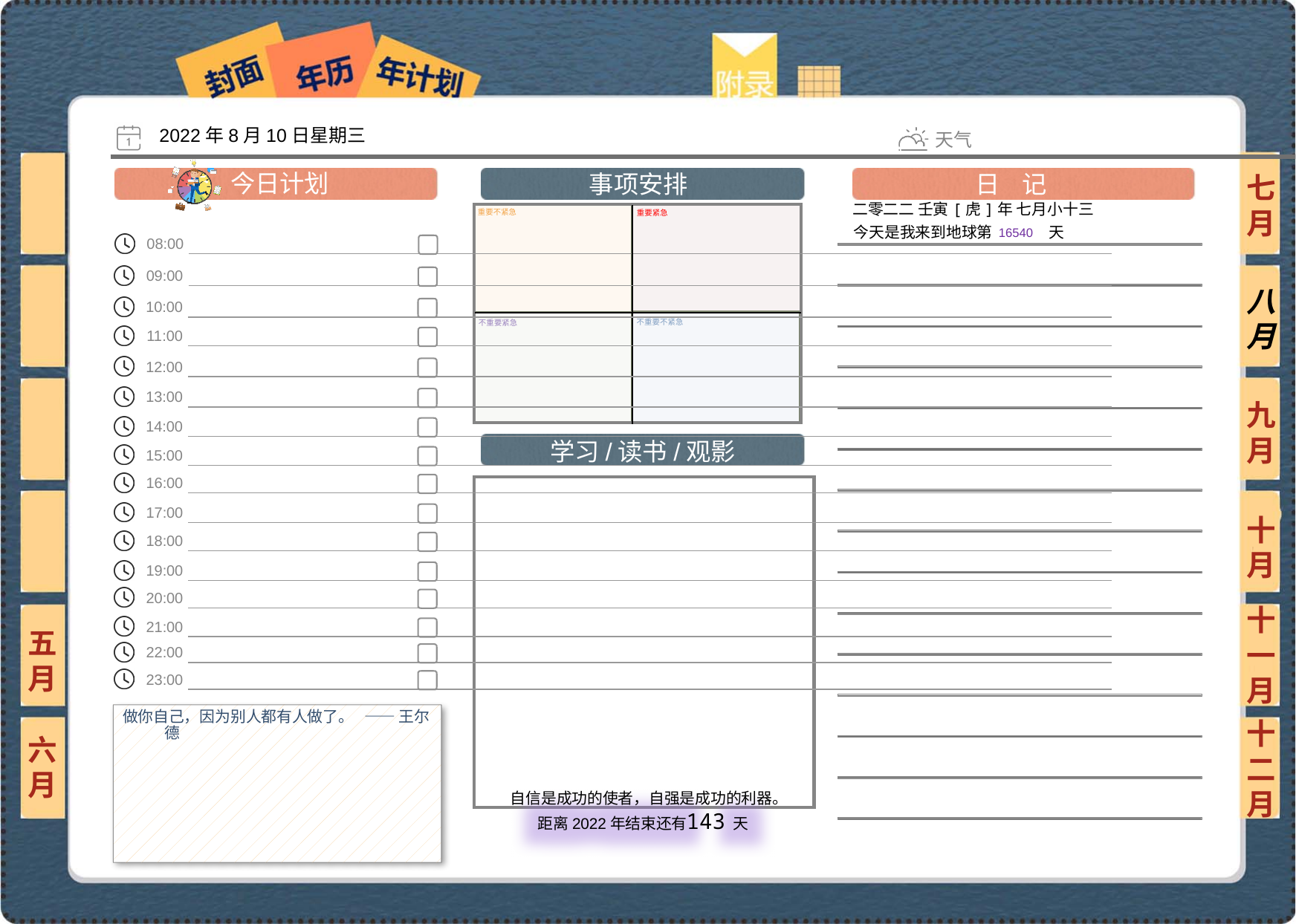

2022年8月10日星期三
七月
二零二二 壬寅[虎]年 七月小十三
16540
八月
九月
十月
十一月
五月
做你自己，因为别人都有人做了。   —— 王尔德

六月
十二月
143
 自信是成功的使者，自强是成功的利器。